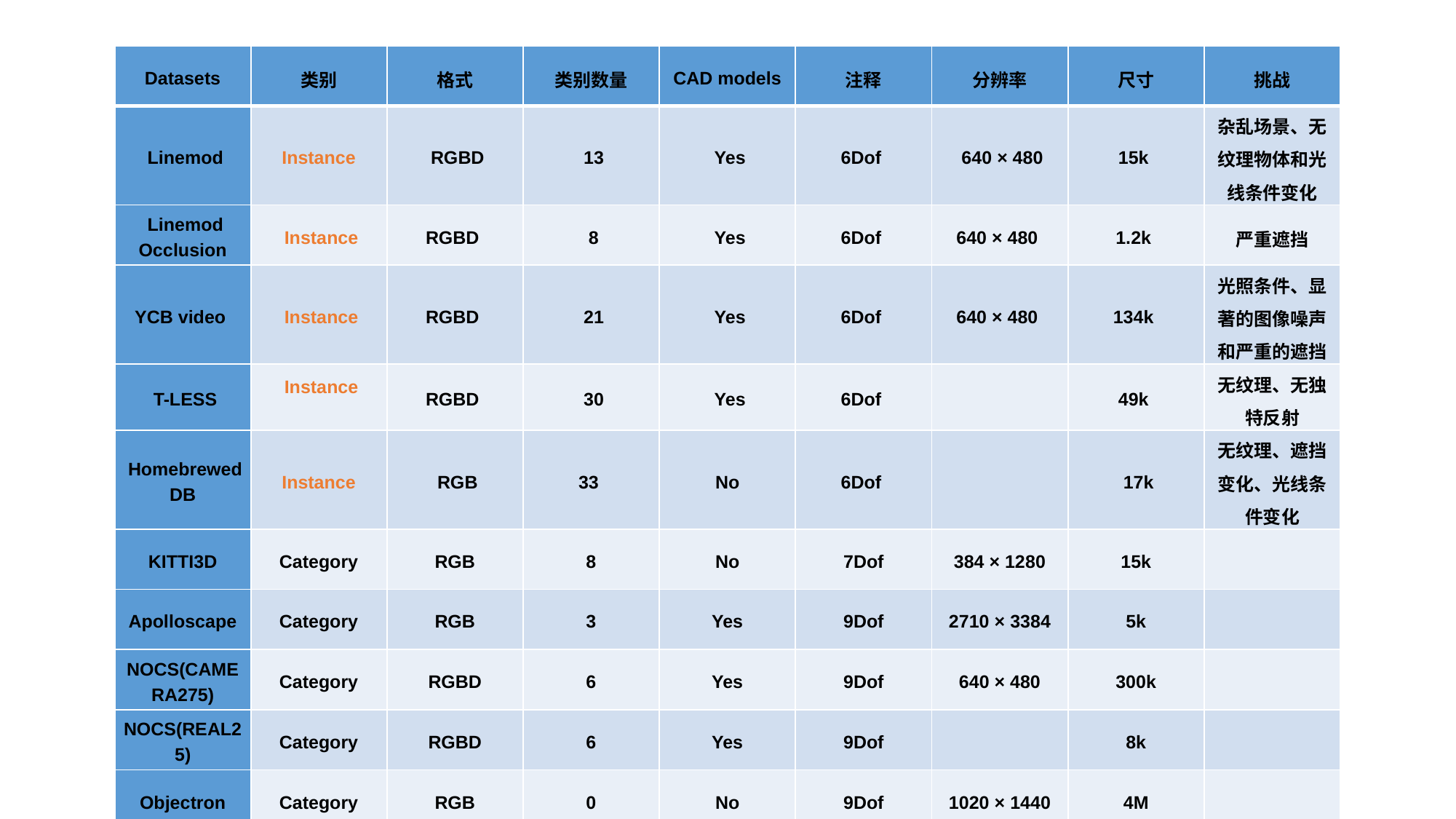

| Datasets | 类别 | 格式 | 类别数量 | CAD models | 注释 | 分辨率 | 尺寸 | 挑战 |
| --- | --- | --- | --- | --- | --- | --- | --- | --- |
| Linemod | Instance | RGBD | 13 | Yes | 6Dof | 640 × 480 | 15k | 杂乱场景、无纹理物体和光线条件变化 |
| Linemod Occlusion | Instance | RGBD | 8 | Yes | 6Dof | 640 × 480 | 1.2k | 严重遮挡 |
| YCB video | Instance | RGBD | 21 | Yes | 6Dof | 640 × 480 | 134k | 光照条件、显著的图像噪声和严重的遮挡 |
| T-LESS | Instance | RGBD | 30 | Yes | 6Dof |  | 49k | 无纹理、无独特反射 |
| HomebrewedDB | Instance | RGB | 33 | No | 6Dof |  | 17k | 无纹理、遮挡变化、光线条件变化 |
| KITTI3D | Category | RGB | 8 | No | 7Dof | 384 × 1280 | 15k |  |
| Apolloscape | Category | RGB | 3 | Yes | 9Dof | 2710 × 3384 | 5k |  |
| NOCS(CAMERA275) | Category | RGBD | 6 | Yes | 9Dof | 640 × 480 | 300k |  |
| NOCS(REAL25) | Category | RGBD | 6 | Yes | 9Dof |  | 8k |  |
| Objectron | Category | RGB | 0 | No | 9Dof | 1020 × 1440 | 4M |  |